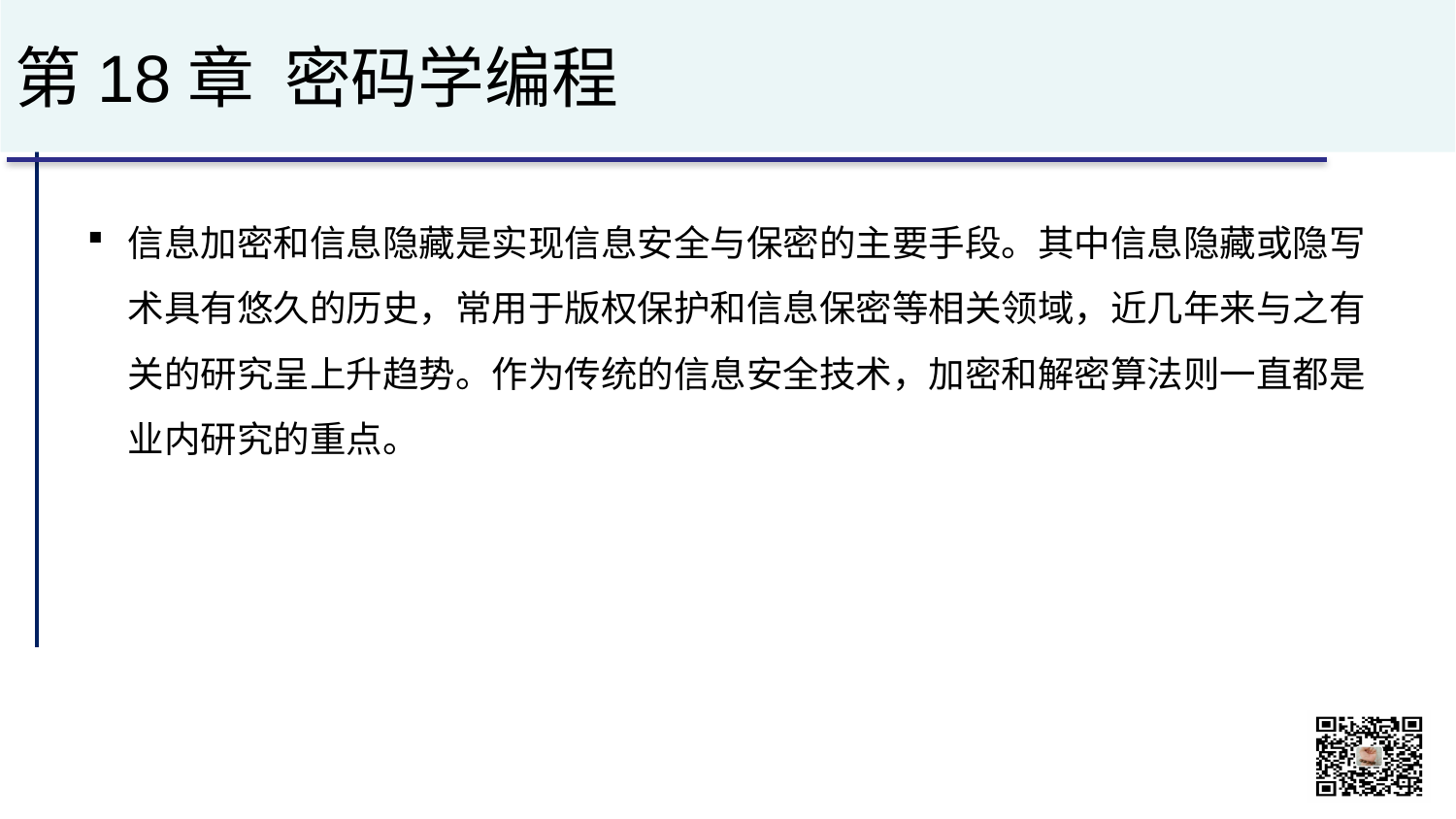

# 第18章  密码学编程
信息加密和信息隐藏是实现信息安全与保密的主要手段。其中信息隐藏或隐写术具有悠久的历史，常用于版权保护和信息保密等相关领域，近几年来与之有关的研究呈上升趋势。作为传统的信息安全技术，加密和解密算法则一直都是业内研究的重点。